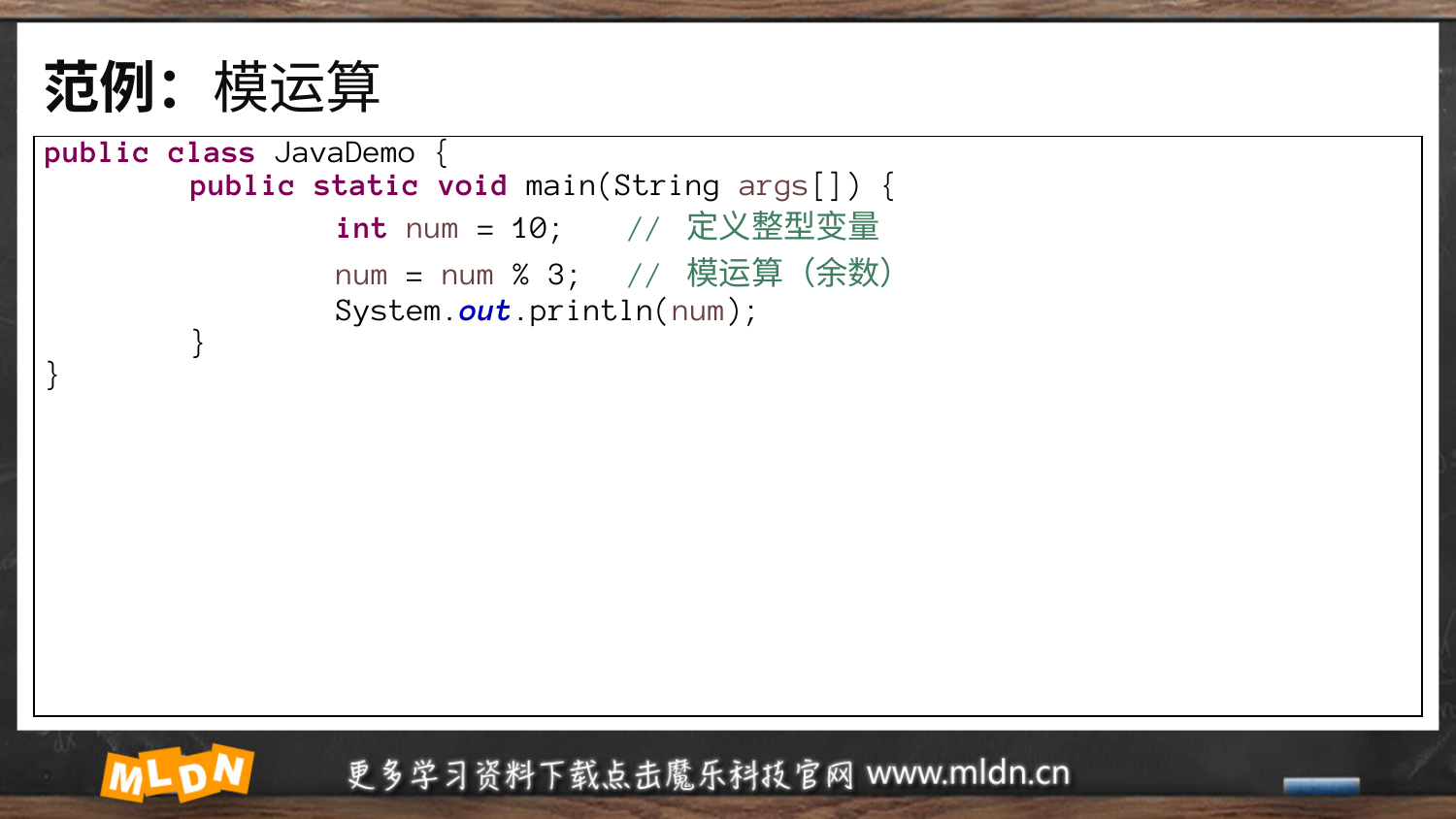

# 范例：模运算
| public class JavaDemo { public static void main(String args[]) { int num = 10; // 定义整型变量 num = num % 3; // 模运算（余数） System.out.println(num); } } |
| --- |